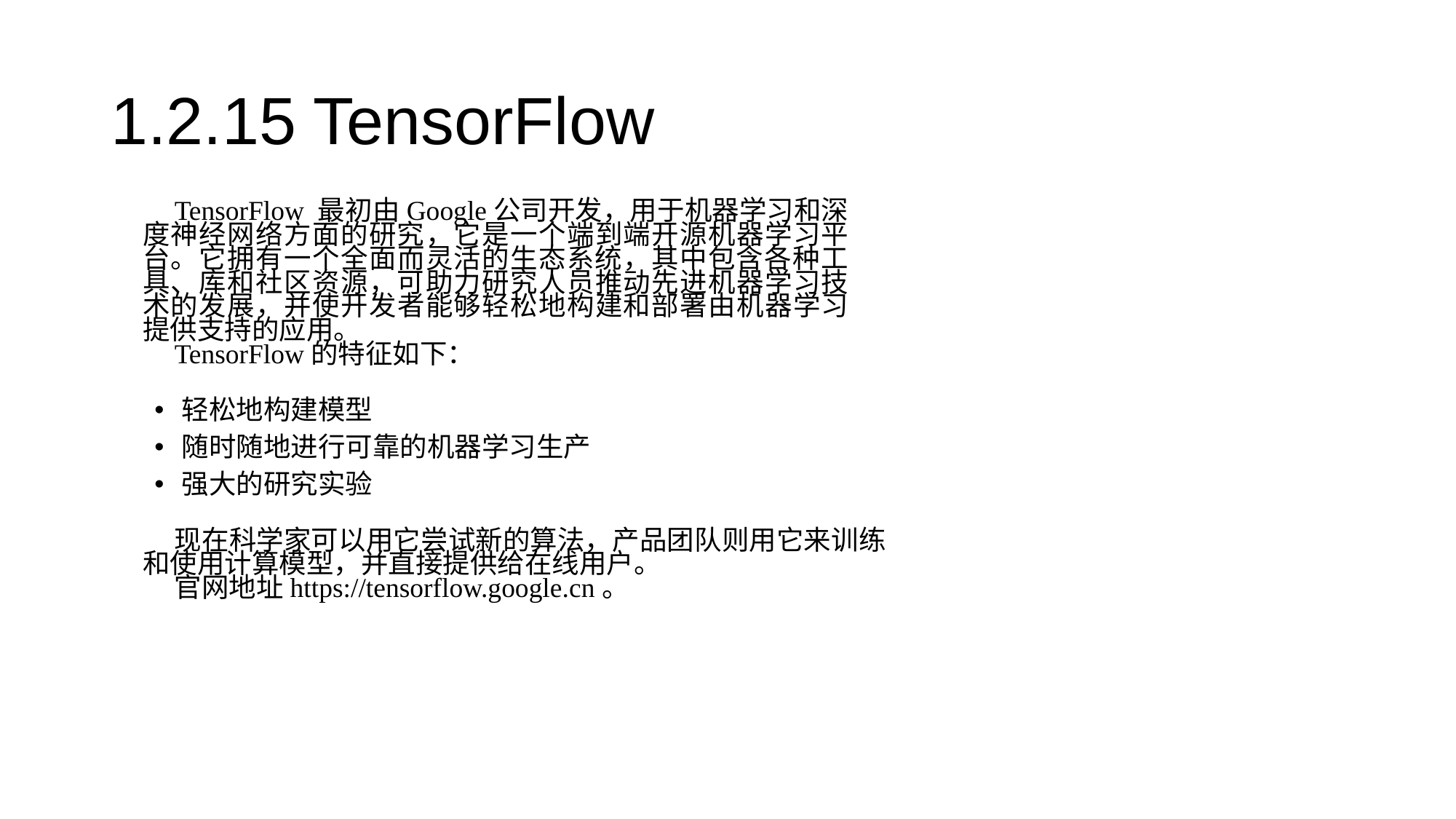

# 1.2.15 TensorFlow
TensorFlow 最初由Google公司开发，用于机器学习和深度神经网络方面的研究，它是一个端到端开源机器学习平台。它拥有一个全面而灵活的生态系统，其中包含各种工具、库和社区资源，可助力研究人员推动先进机器学习技术的发展，并使开发者能够轻松地构建和部署由机器学习提供支持的应用。
TensorFlow的特征如下：
轻松地构建模型
随时随地进行可靠的机器学习生产
强大的研究实验
现在科学家可以用它尝试新的算法，产品团队则用它来训练和使用计算模型，并直接提供给在线用户。
官网地址https://tensorflow.google.cn。